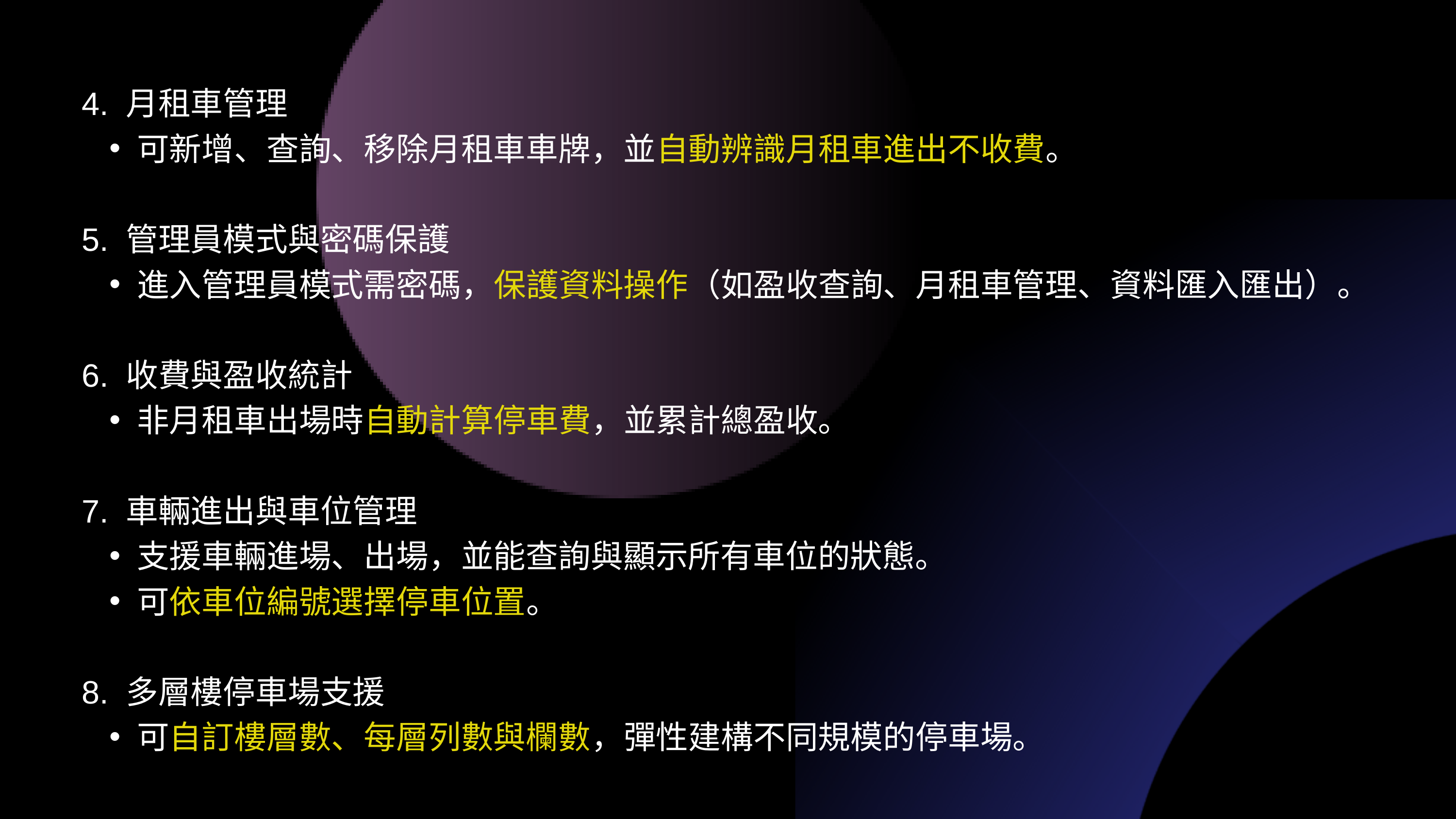

4. 月租車管理
可新增、查詢、移除月租車車牌，並自動辨識月租車進出不收費。

5. 管理員模式與密碼保護
進入管理員模式需密碼，保護資料操作（如盈收查詢、月租車管理、資料匯入匯出）。

6. 收費與盈收統計
非月租車出場時自動計算停車費，並累計總盈收。

7. 車輛進出與車位管理
支援車輛進場、出場，並能查詢與顯示所有車位的狀態。
可依車位編號選擇停車位置。

8. 多層樓停車場支援
可自訂樓層數、每層列數與欄數，彈性建構不同規模的停車場。